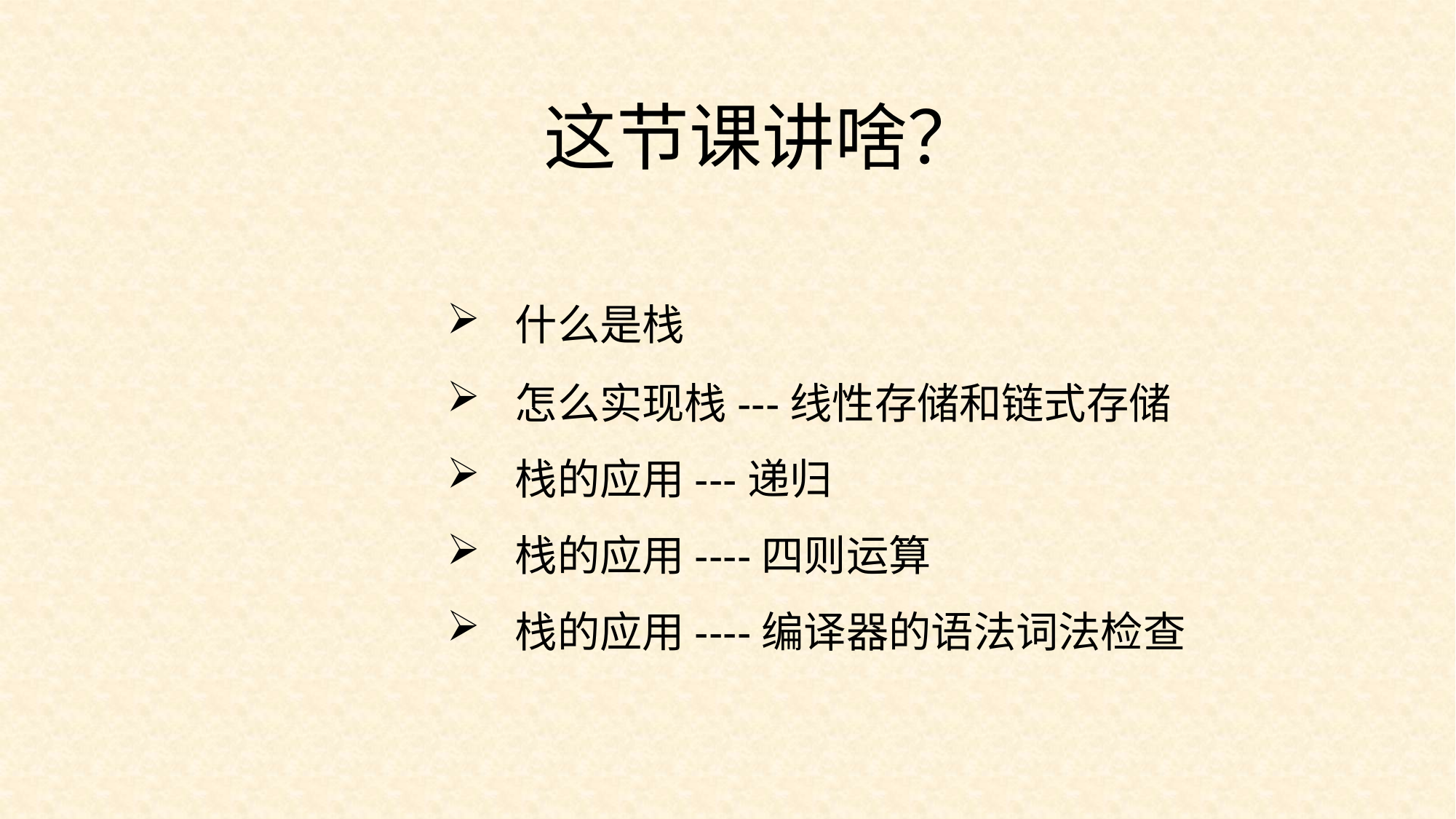

这节课讲啥？
什么是栈
怎么实现栈---线性存储和链式存储
栈的应用---递归
栈的应用----四则运算
栈的应用----编译器的语法词法检查